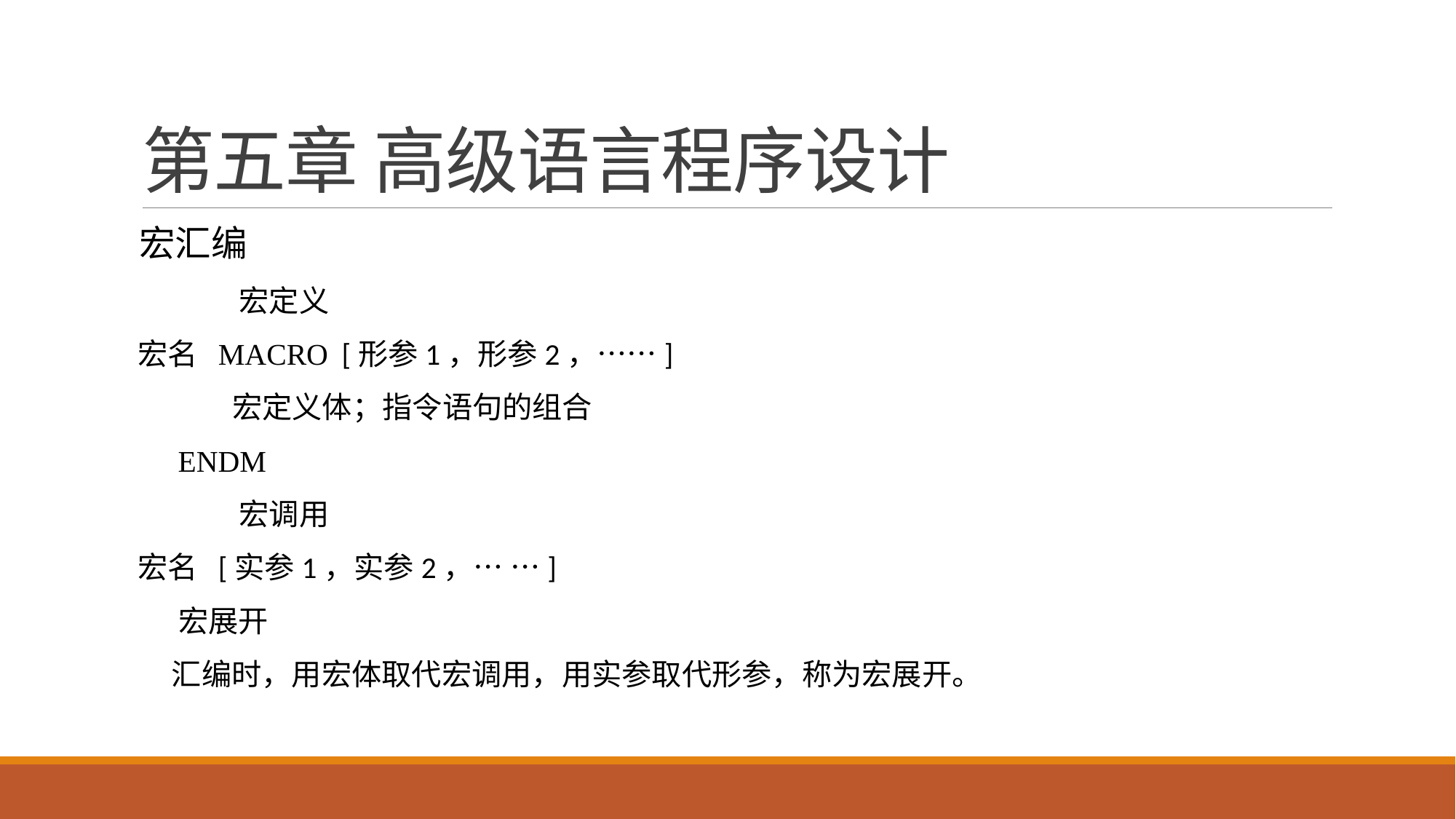

# 第五章 高级语言程序设计
宏汇编
	宏定义
宏名  MACRO  [形参1，形参2，……]
             宏定义体；指令语句的组合
      ENDM
	宏调用
宏名  [实参1，实参2，… …]
     宏展开
    汇编时，用宏体取代宏调用，用实参取代形参，称为宏展开。